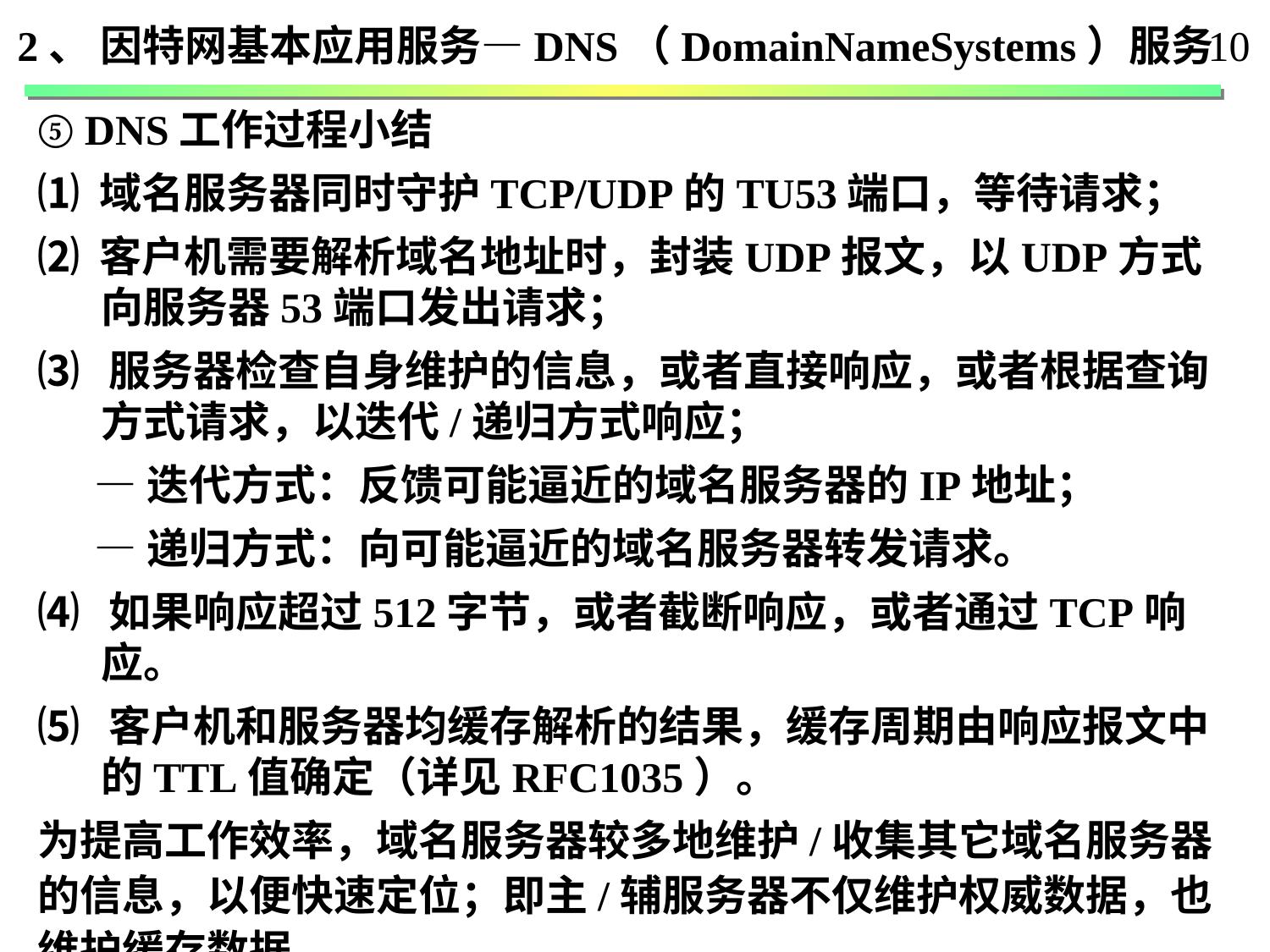

2、 因特网基本应用服务—DNS（DomainNameSystems）服务
10

⑤ DNS工作过程小结
⑴ 域名服务器同时守护TCP/UDP的TU53端口，等待请求；
⑵ 客户机需要解析域名地址时，封装UDP报文，以UDP方式向服务器53端口发出请求；
⑶  服务器检查自身维护的信息，或者直接响应，或者根据查询方式请求，以迭代/递归方式响应；
      —迭代方式：反馈可能逼近的域名服务器的IP地址；
      —递归方式：向可能逼近的域名服务器转发请求。
⑷  如果响应超过512字节，或者截断响应，或者通过TCP响应。
⑸  客户机和服务器均缓存解析的结果，缓存周期由响应报文中的TTL值确定（详见RFC1035）。
为提高工作效率，域名服务器较多地维护/收集其它域名服务器
的信息，以便快速定位；即主/辅服务器不仅维护权威数据，也
维护缓存数据。